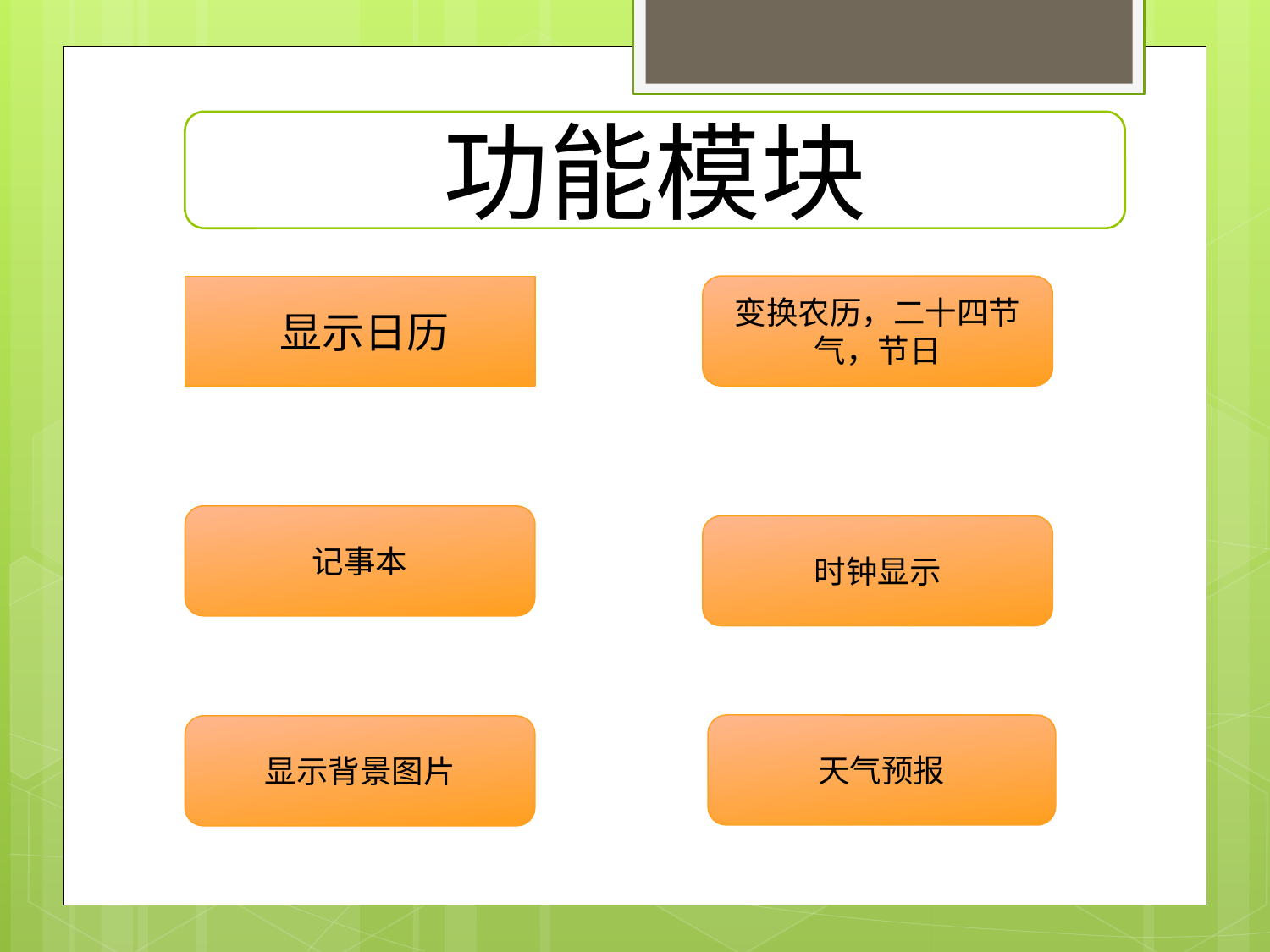

功能模块
显示日历
变换农历，二十四节气，节日
记事本
时钟显示
天气预报

显示背景图片